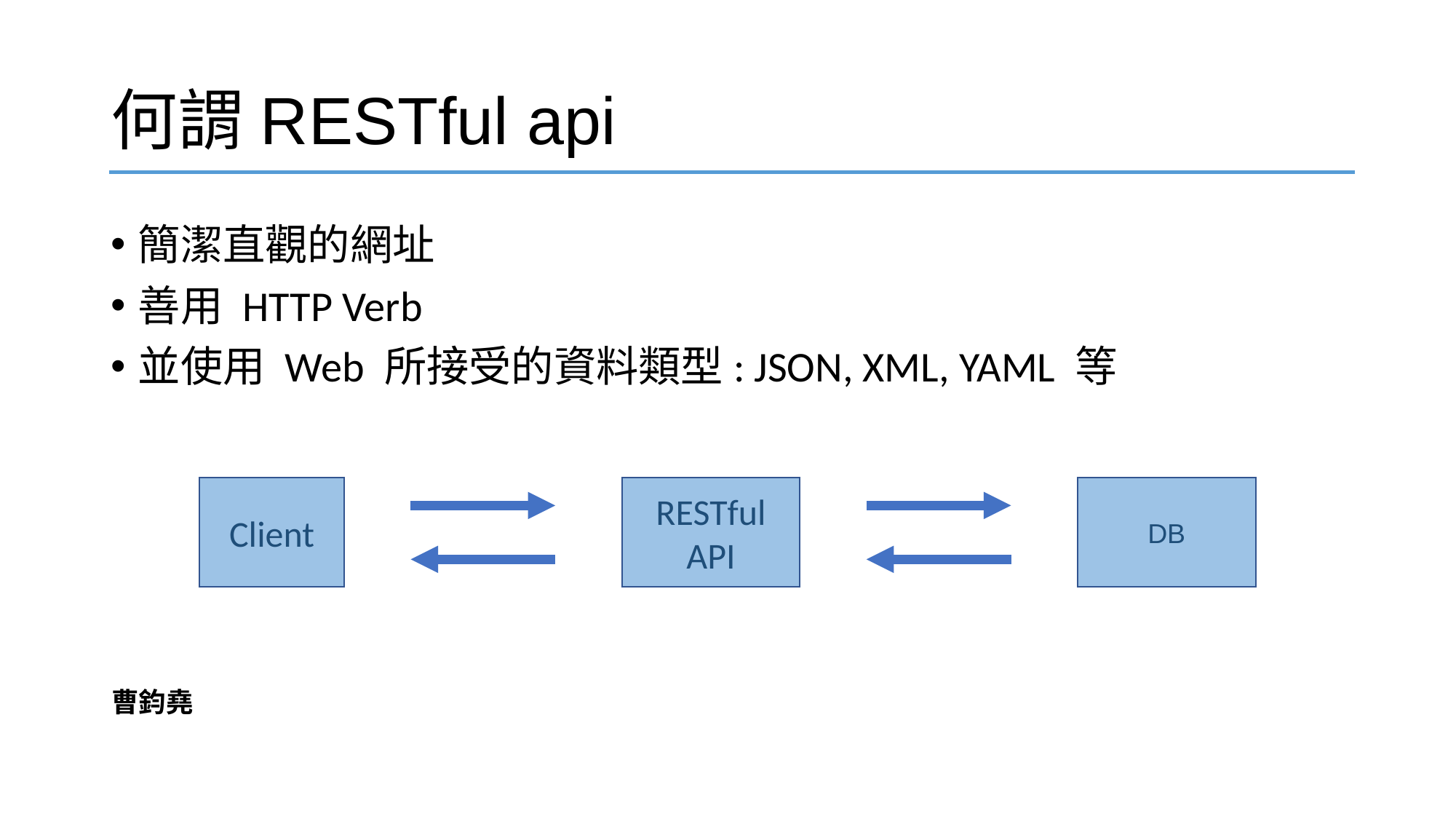

# 何謂RESTful api
簡潔直觀的網址
善用 HTTP Verb
並使用 Web 所接受的資料類型: JSON, XML, YAML 等

Client
RESTful API
DB
曹鈞堯